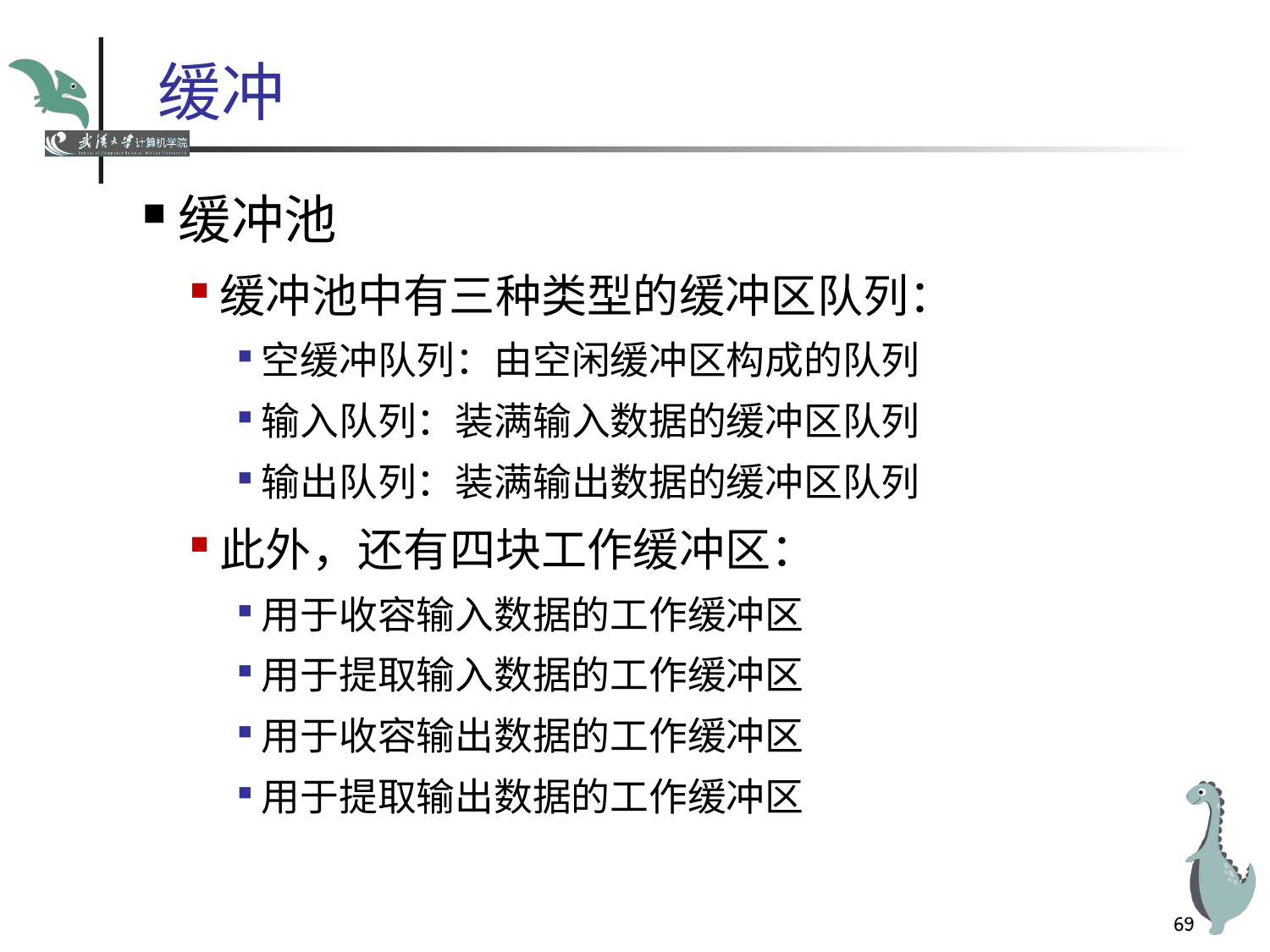

# 缓冲
缓冲池
缓冲池中有三种类型的缓冲区队列：
空缓冲队列：由空闲缓冲区构成的队列
输入队列：装满输入数据的缓冲区队列
输出队列：装满输出数据的缓冲区队列
此外，还有四块工作缓冲区：
用于收容输入数据的工作缓冲区
用于提取输入数据的工作缓冲区
用于收容输出数据的工作缓冲区
用于提取输出数据的工作缓冲区
69